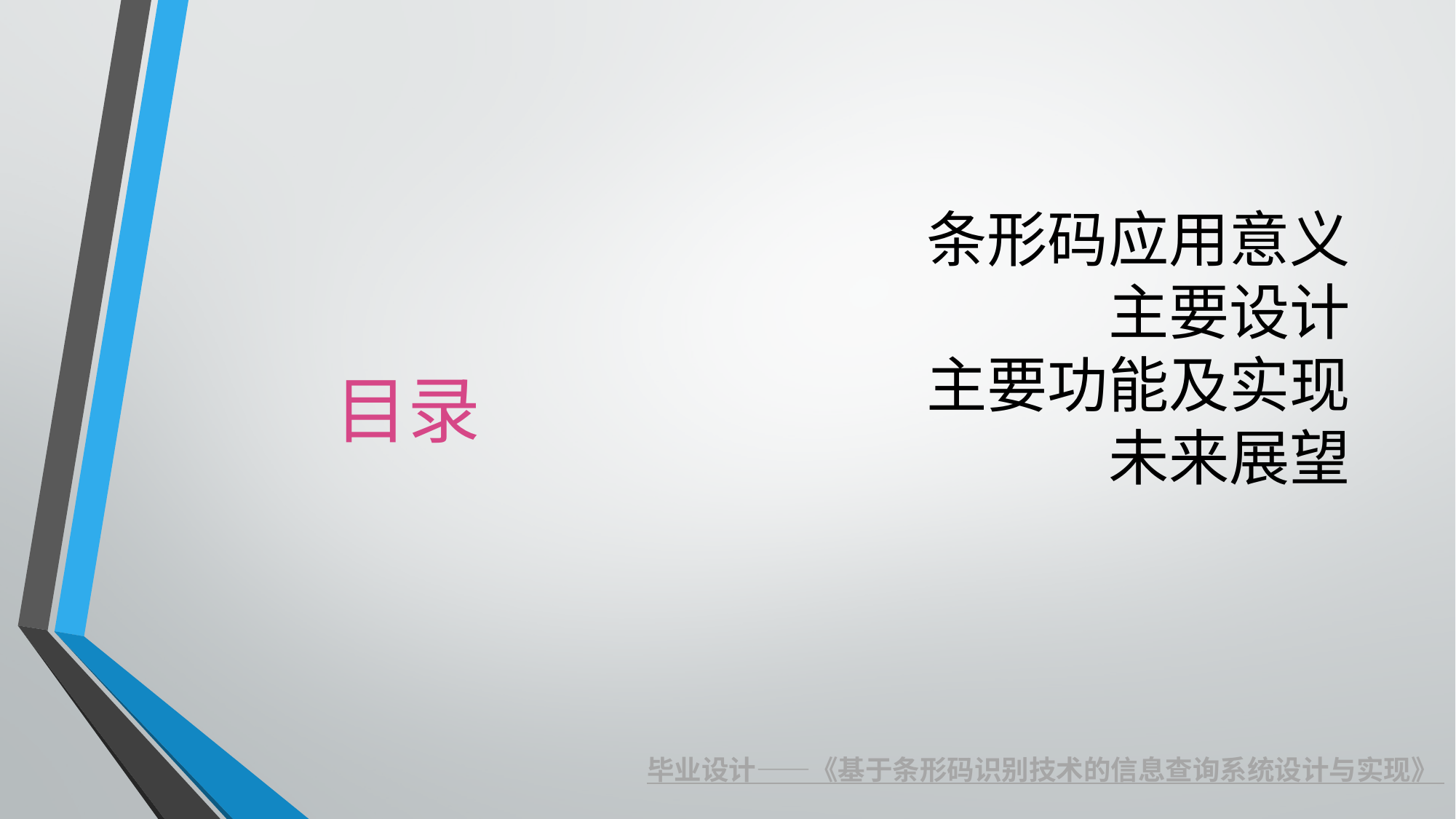

# 条形码应用意义 主要设计 主要功能及实现 未来展望
目录
毕业设计——《基于条形码识别技术的信息查询系统设计与实现》